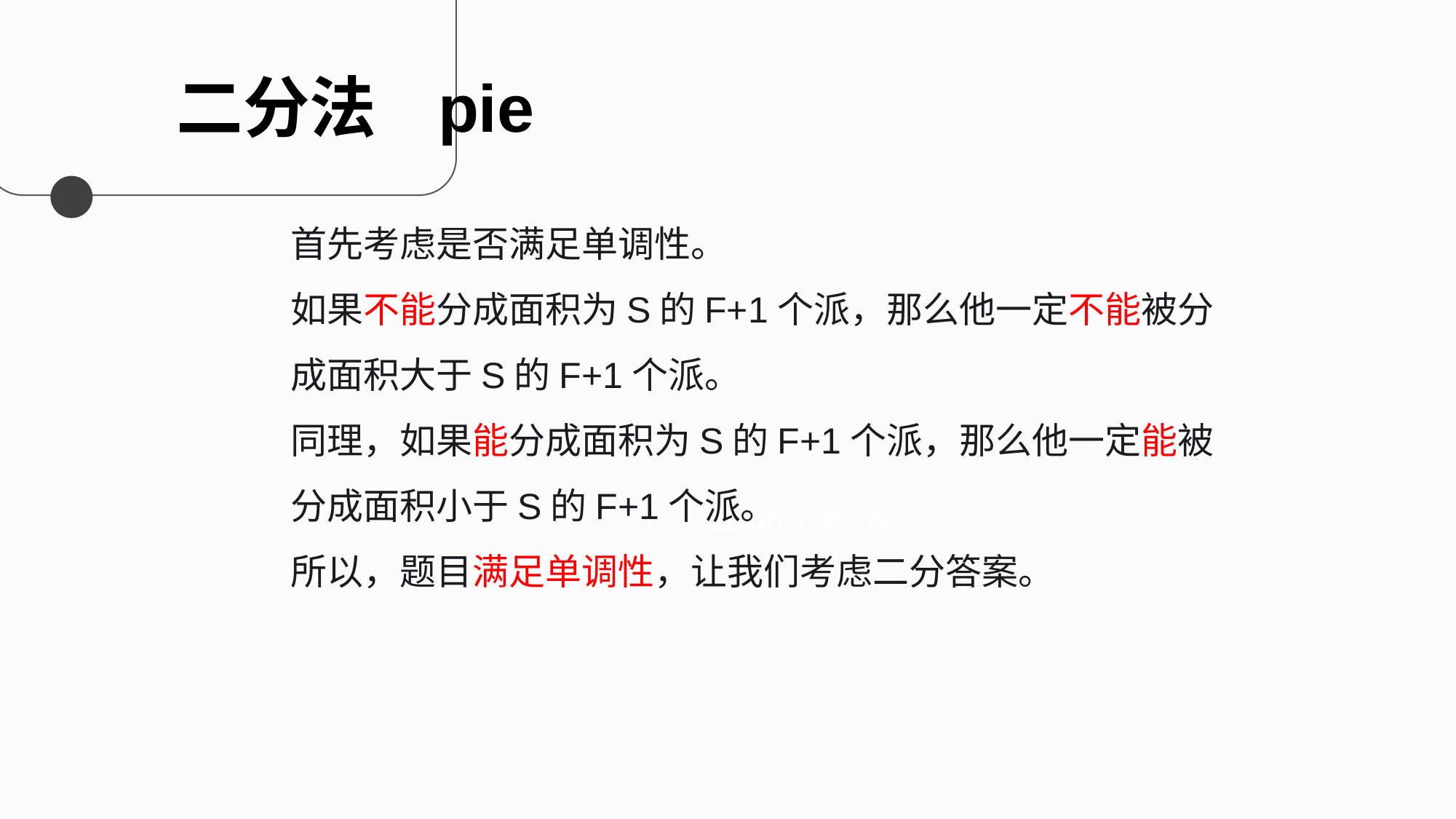

二分法   pie

首先考虑是否满足单调性。
如果不能分成面积为S的F+1个派，那么他一定不能被分成面积大于S的F+1个派。
同理，如果能分成面积为S的F+1个派，那么他一定能被分成面积小于S的F+1个派。
所以，题目满足单调性，让我们考虑二分答案。

2250784 姜乃珲